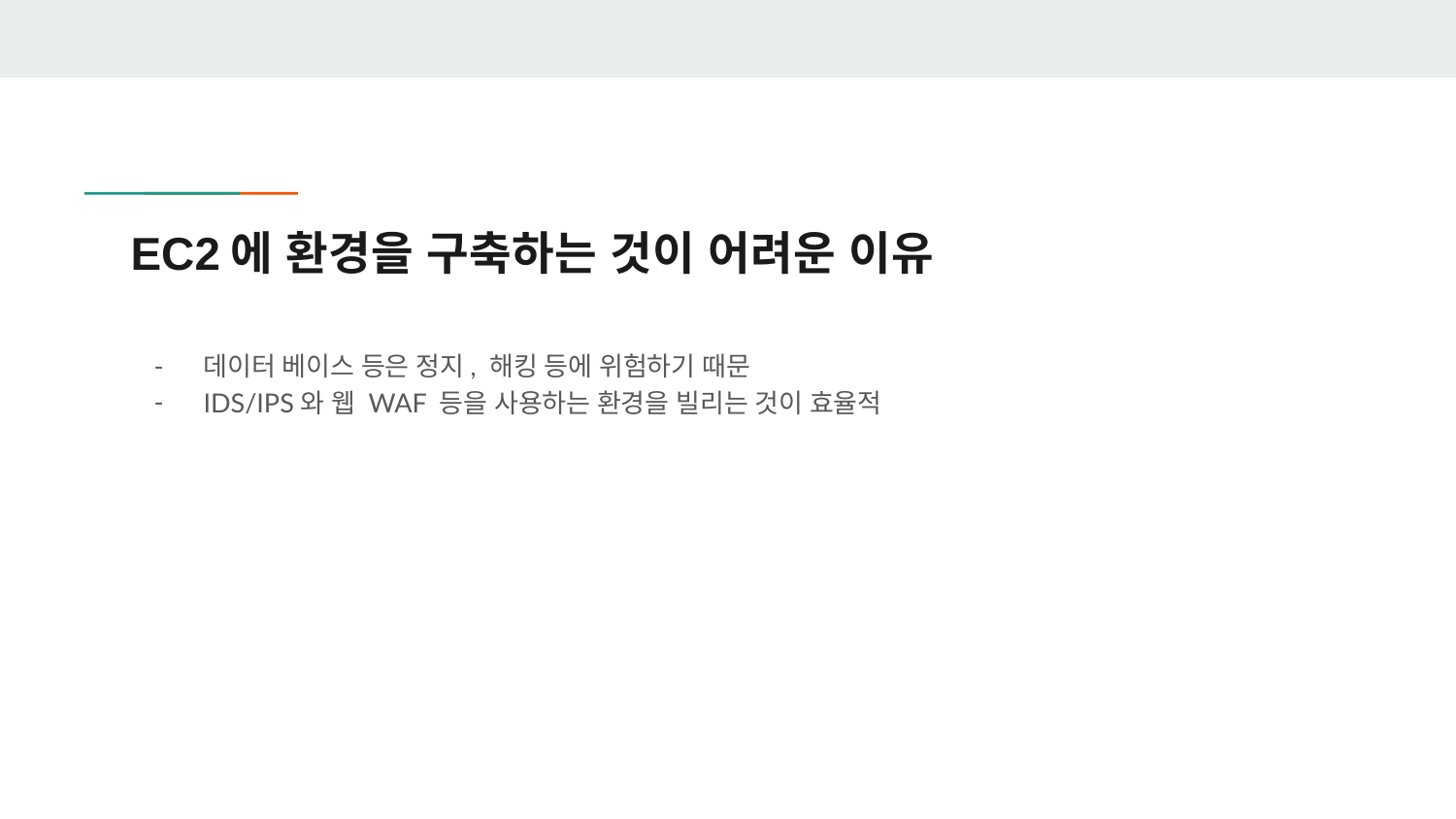

# EC2에 환경을 구축하는 것이 어려운 이유
데이터 베이스 등은 정지, 해킹 등에 위험하기 때문
IDS/IPS와 웹 WAF 등을 사용하는 환경을 빌리는 것이 효율적